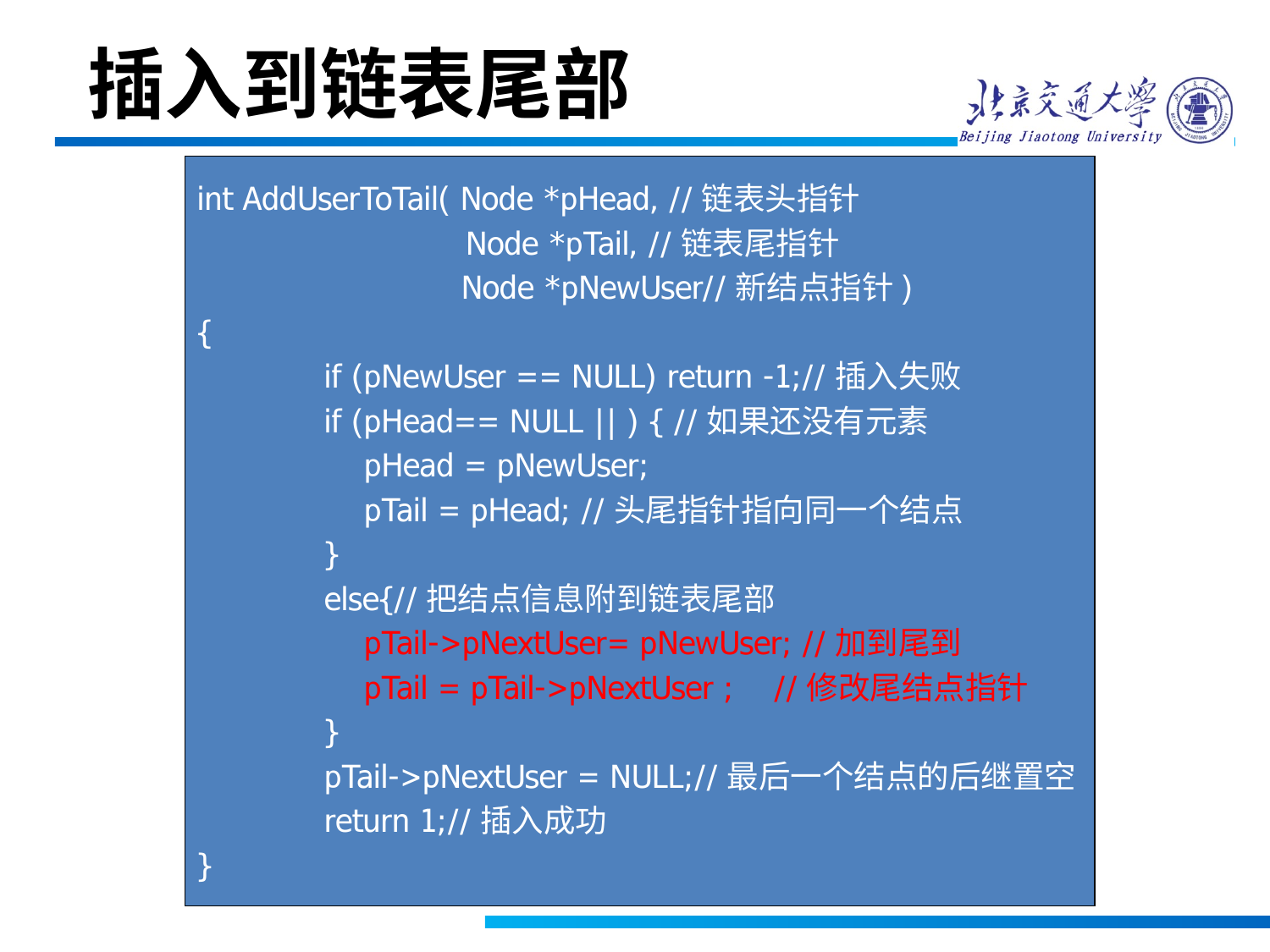

插入到链表尾部
int AddUserToTail( Node *pHead, //链表头指针
                           Node *pTail, //链表尾指针
 		 Node *pNewUser//新结点指针)
{
 	if (pNewUser == NULL) return -1;//插入失败
	if (pHead== NULL || ) { //如果还没有元素
	    pHead = pNewUser;
	    pTail = pHead; //头尾指针指向同一个结点
	}
 	else{//把结点信息附到链表尾部
	    pTail->pNextUser= pNewUser; //加到尾到
	    pTail = pTail->pNextUser ;    //修改尾结点指针
	}
 	pTail->pNextUser = NULL;//最后一个结点的后继置空
	return 1;//插入成功
}